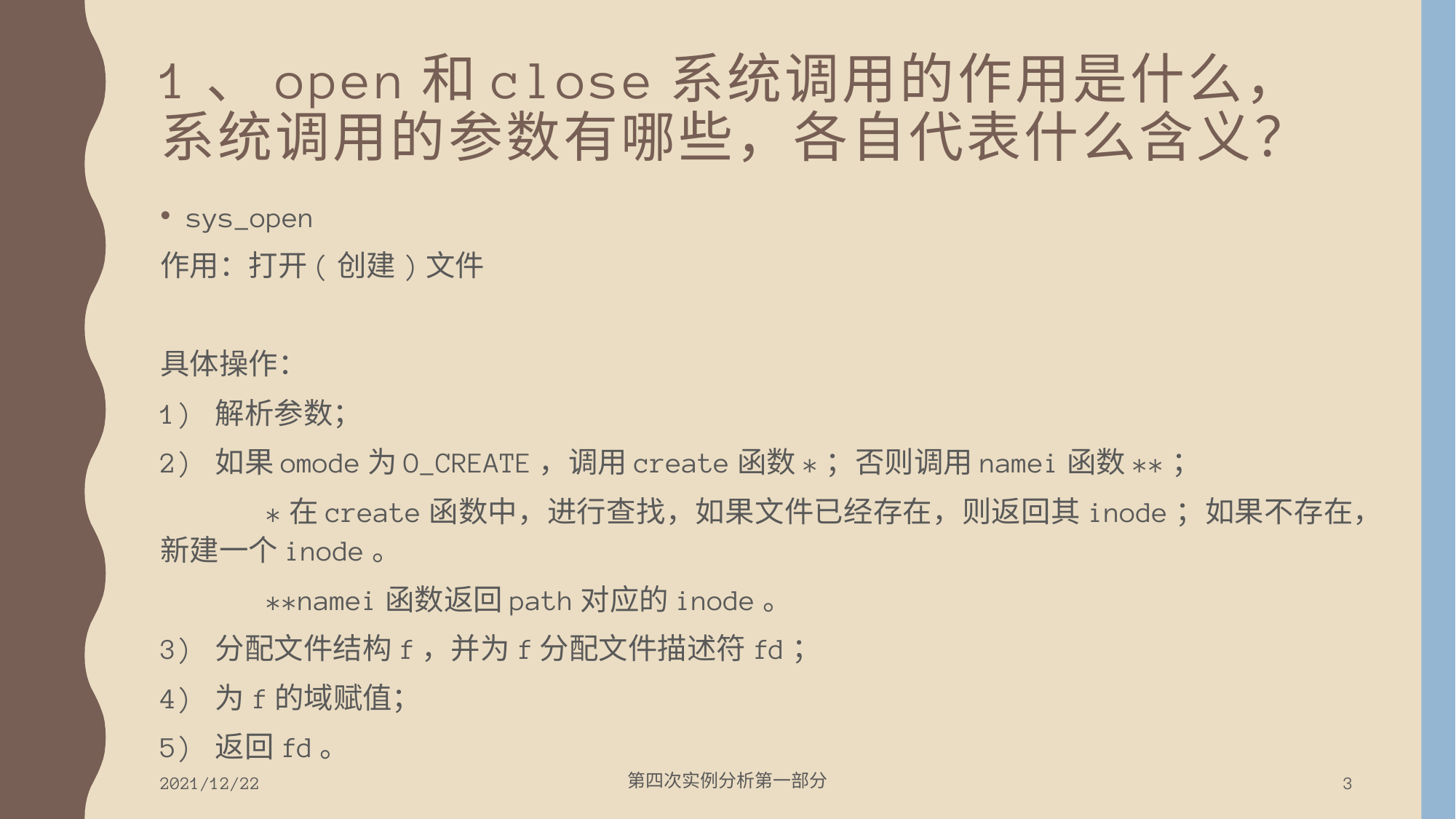

# 1、open和close系统调用的作用是什么，系统调用的参数有哪些，各自代表什么含义？
sys_open
作用：打开(创建)文件

具体操作：
1) 解析参数；
2) 如果omode为O_CREATE，调用create函数*；否则调用namei函数**；
	*在create函数中，进行查找，如果文件已经存在，则返回其inode；如果不存在，新建一个inode。
	**namei函数返回path对应的inode。
3) 分配文件结构f，并为f分配文件描述符fd；
4) 为f的域赋值；
5) 返回fd。
2021/12/22
第四次实例分析第一部分
3